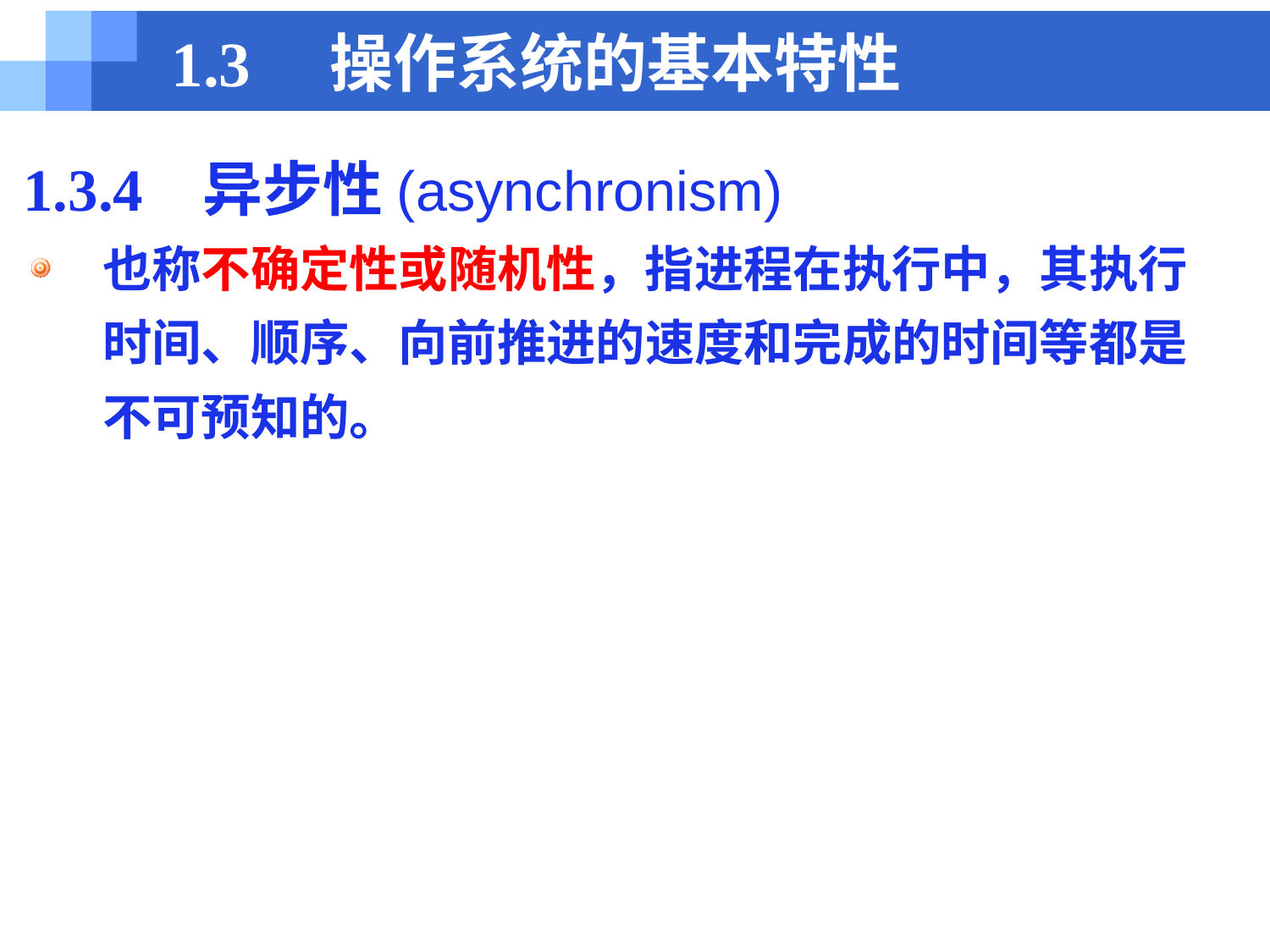

# 1.3　操作系统的基本特性
1.3.4   异步性(asynchronism)
也称不确定性或随机性，指进程在执行中，其执行时间、顺序、向前推进的速度和完成的时间等都是不可预知的。